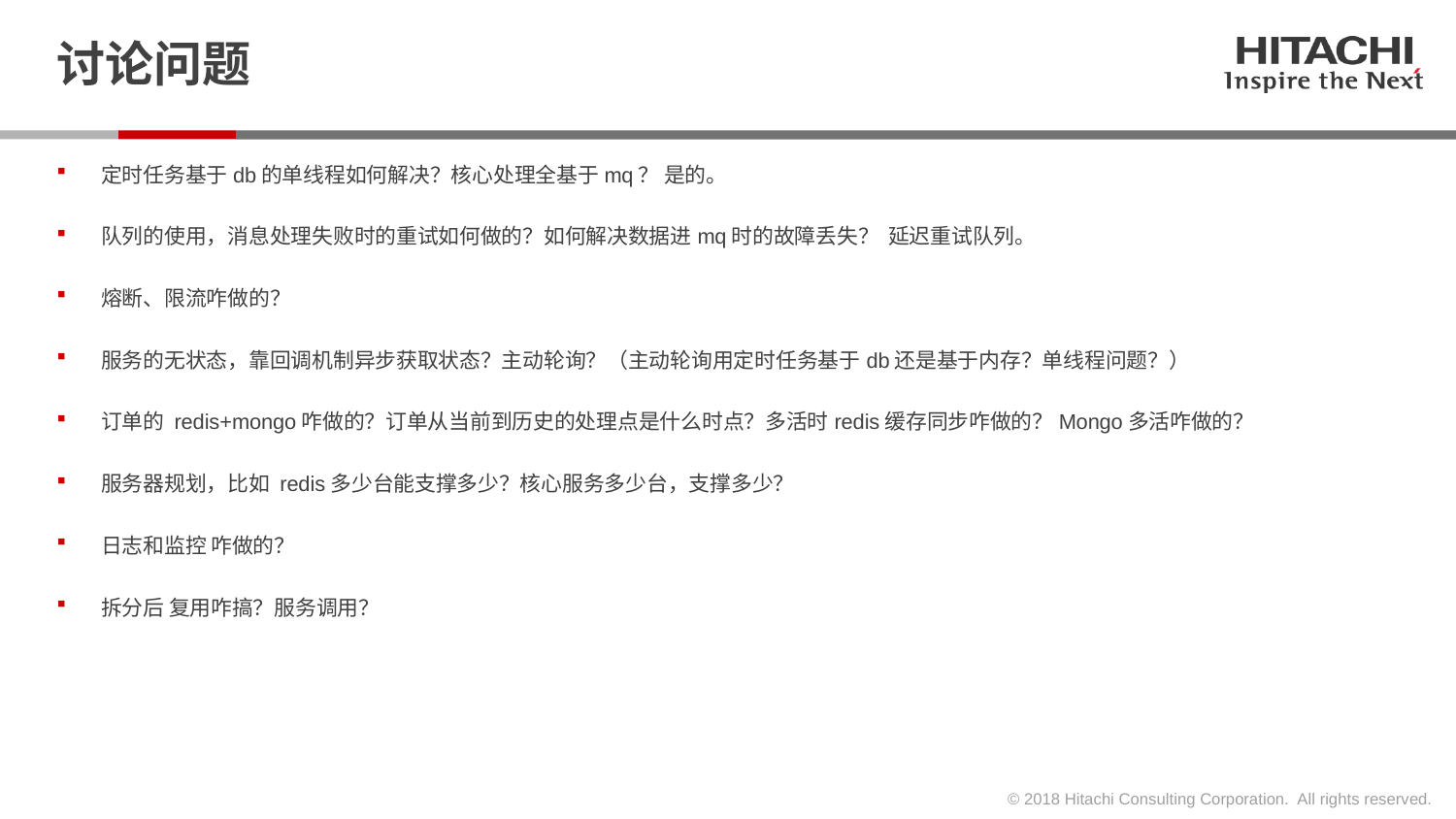

# 讨论问题
定时任务基于db的单线程如何解决？核心处理全基于mq？ 是的。
队列的使用，消息处理失败时的重试如何做的？如何解决数据进mq时的故障丢失？  延迟重试队列。
熔断、限流咋做的？
服务的无状态，靠回调机制异步获取状态？主动轮询？（主动轮询用定时任务基于db还是基于内存？单线程问题？）
订单的 redis+mongo咋做的？订单从当前到历史的处理点是什么时点？多活时redis缓存同步咋做的？Mongo多活咋做的？
服务器规划，比如 redis多少台能支撑多少？核心服务多少台，支撑多少？
日志和监控 咋做的？
拆分后 复用咋搞？服务调用？